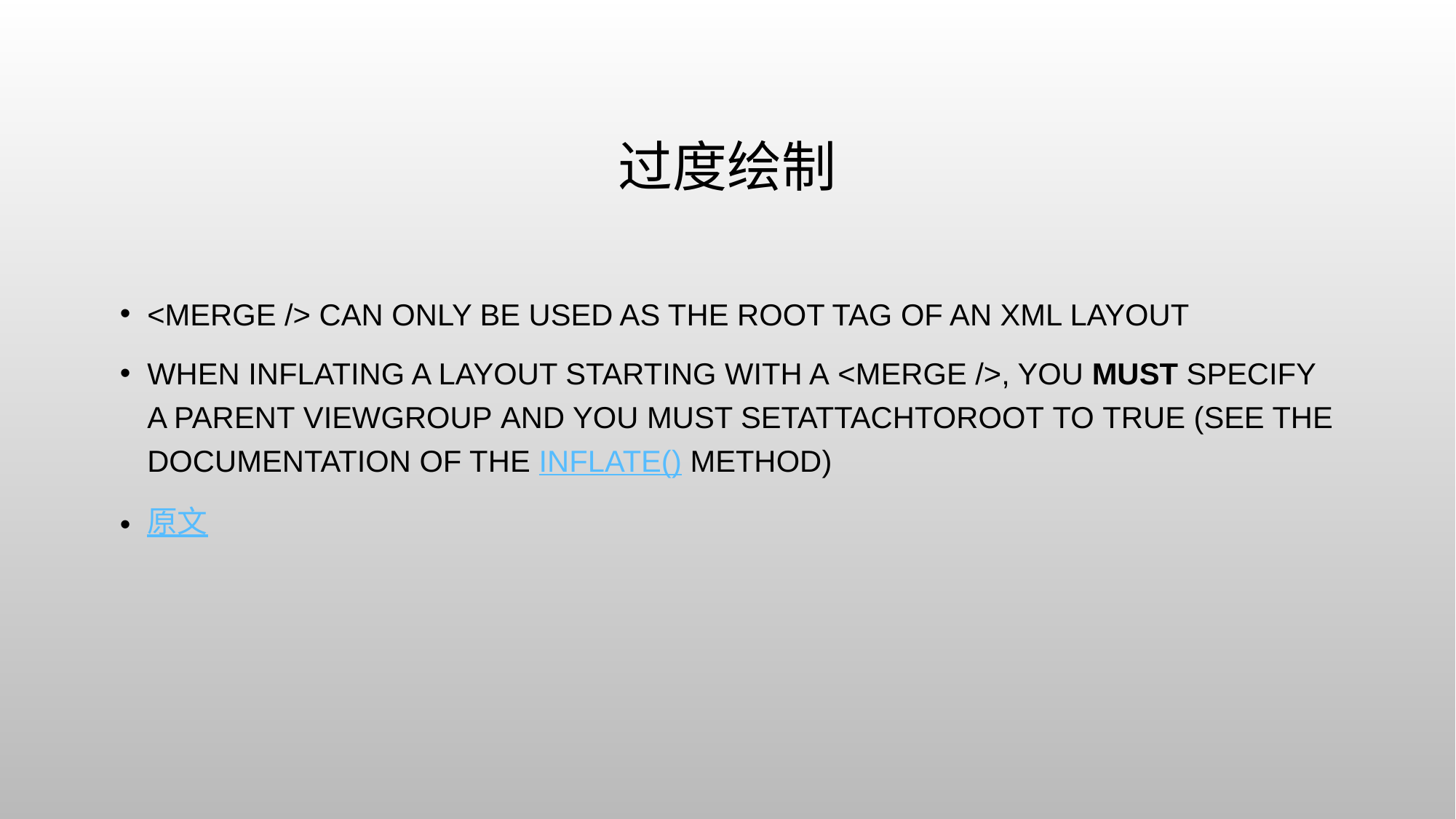

# 过度绘制
<merge /> can only be used as the root tag of an XML layout
When inflating a layout starting with a <merge />, you must specify a parent ViewGroup and you must setattachToRoot to true (see the documentation of the inflate() method)
原文